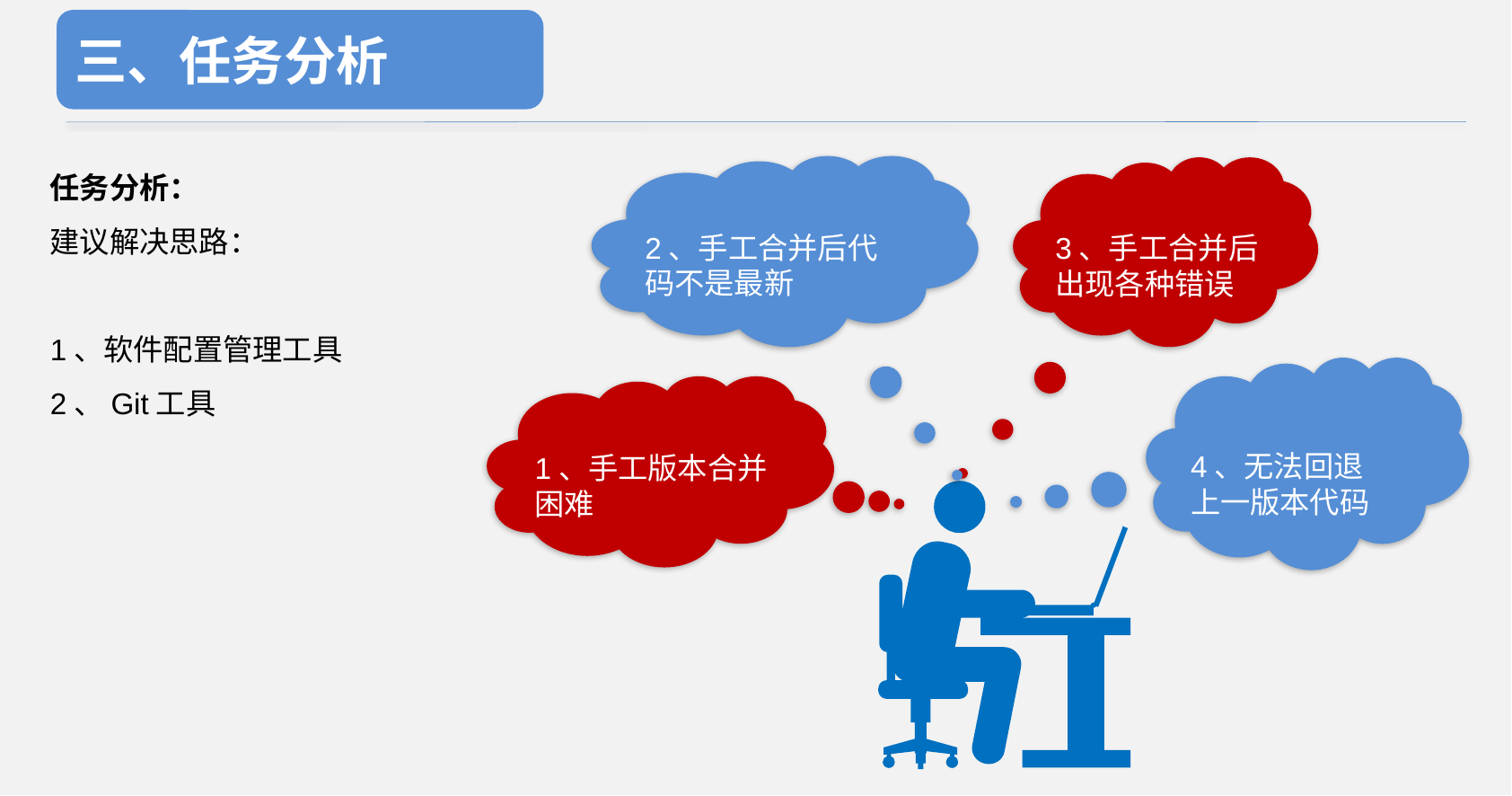

三、任务分析
任务分析：
建议解决思路：

1、软件配置管理工具
2、Git工具

2、手工合并后代码不是最新
3、手工合并后
出现各种错误
4、无法回退
上一版本代码

1、手工版本合并
困难